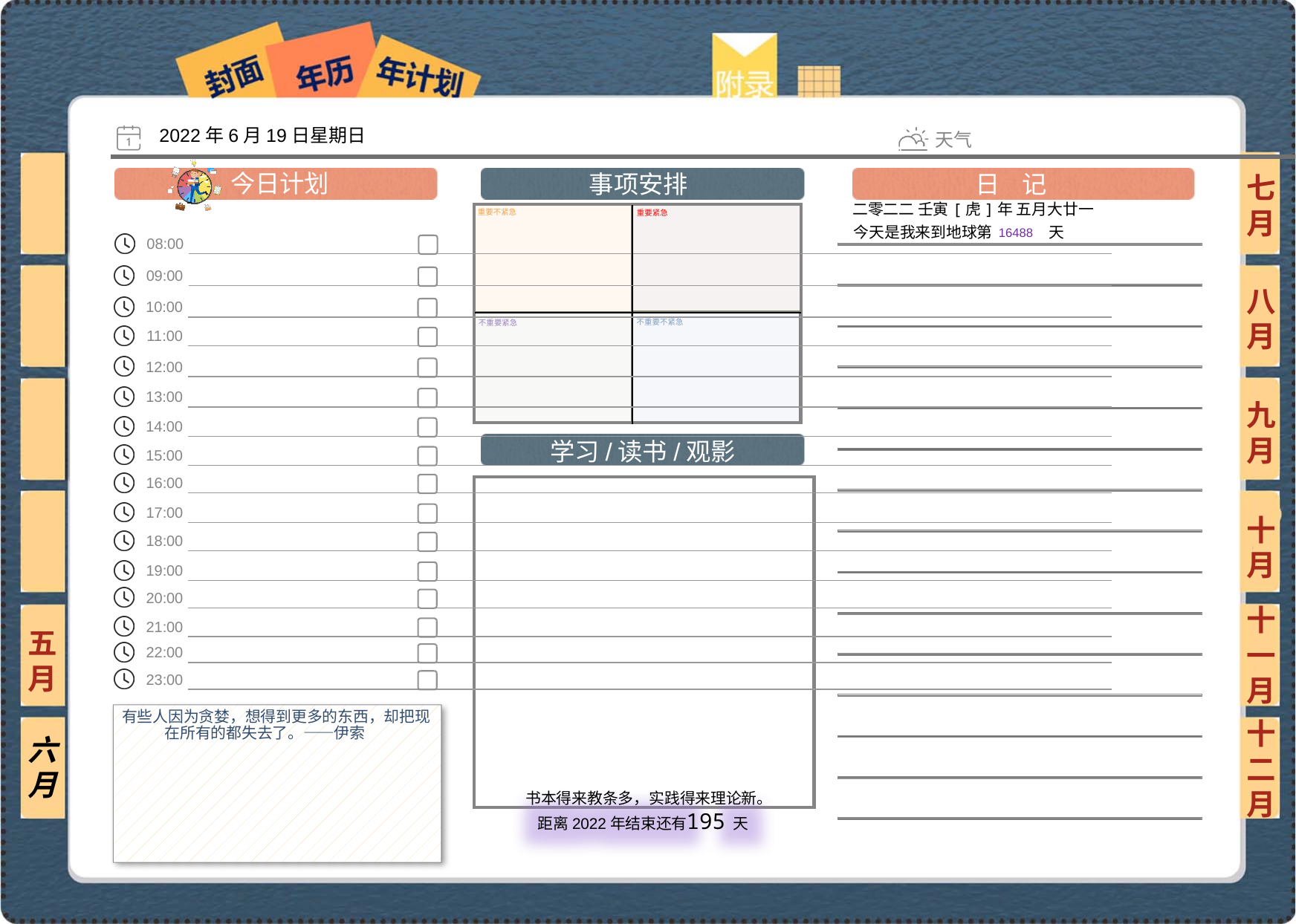

2022年6月19日星期日
七月
二零二二 壬寅[虎]年 五月大廿一
16488
八月
九月
十月
十一月
五月
有些人因为贪婪，想得到更多的东西，却把现在所有的都失去了。——伊索

六月
十二月
195
 书本得来教条多，实践得来理论新。